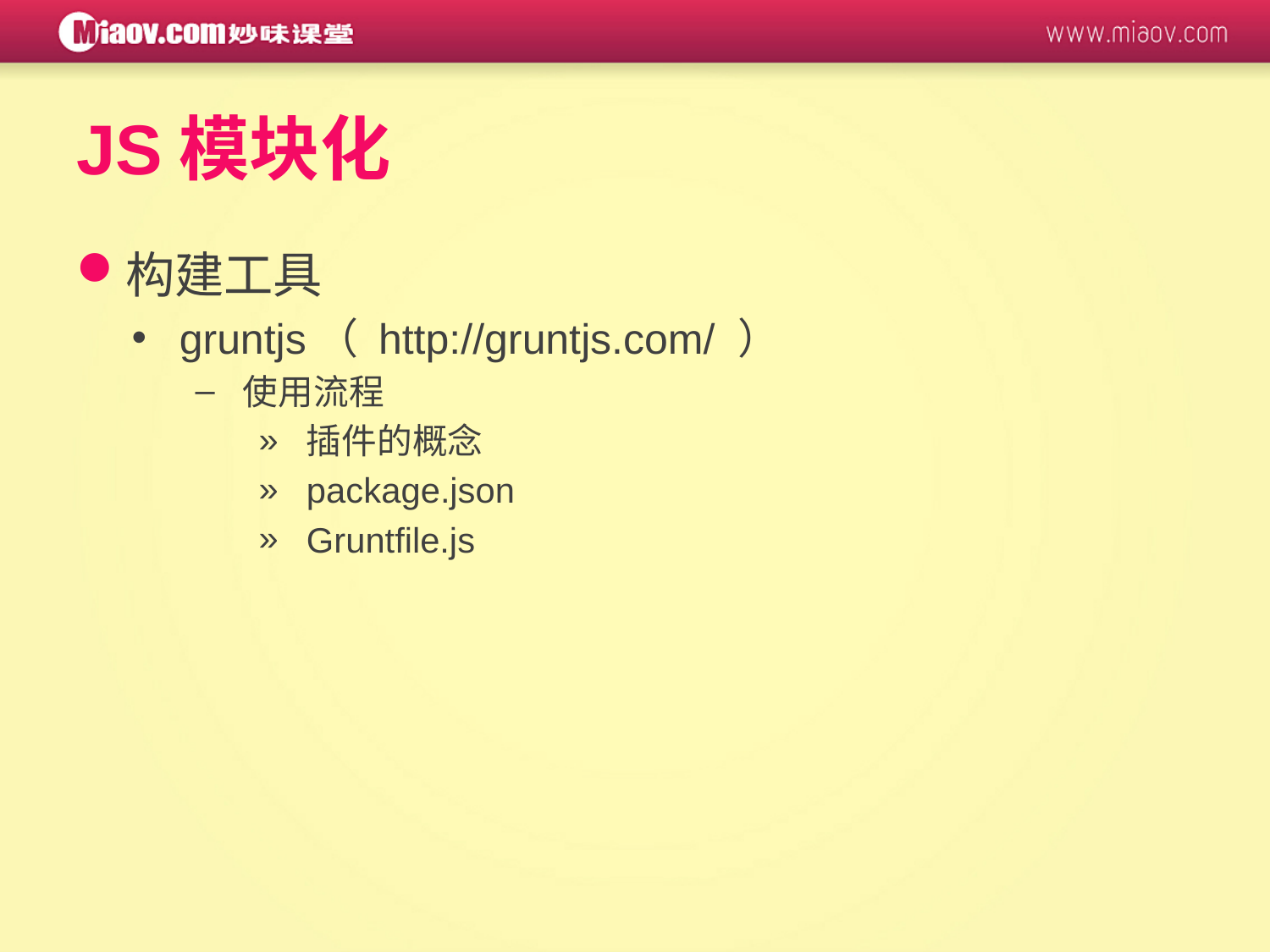

# JS模块化
构建工具
gruntjs（ http://gruntjs.com/ ）
使用流程
插件的概念
package.json
Gruntfile.js